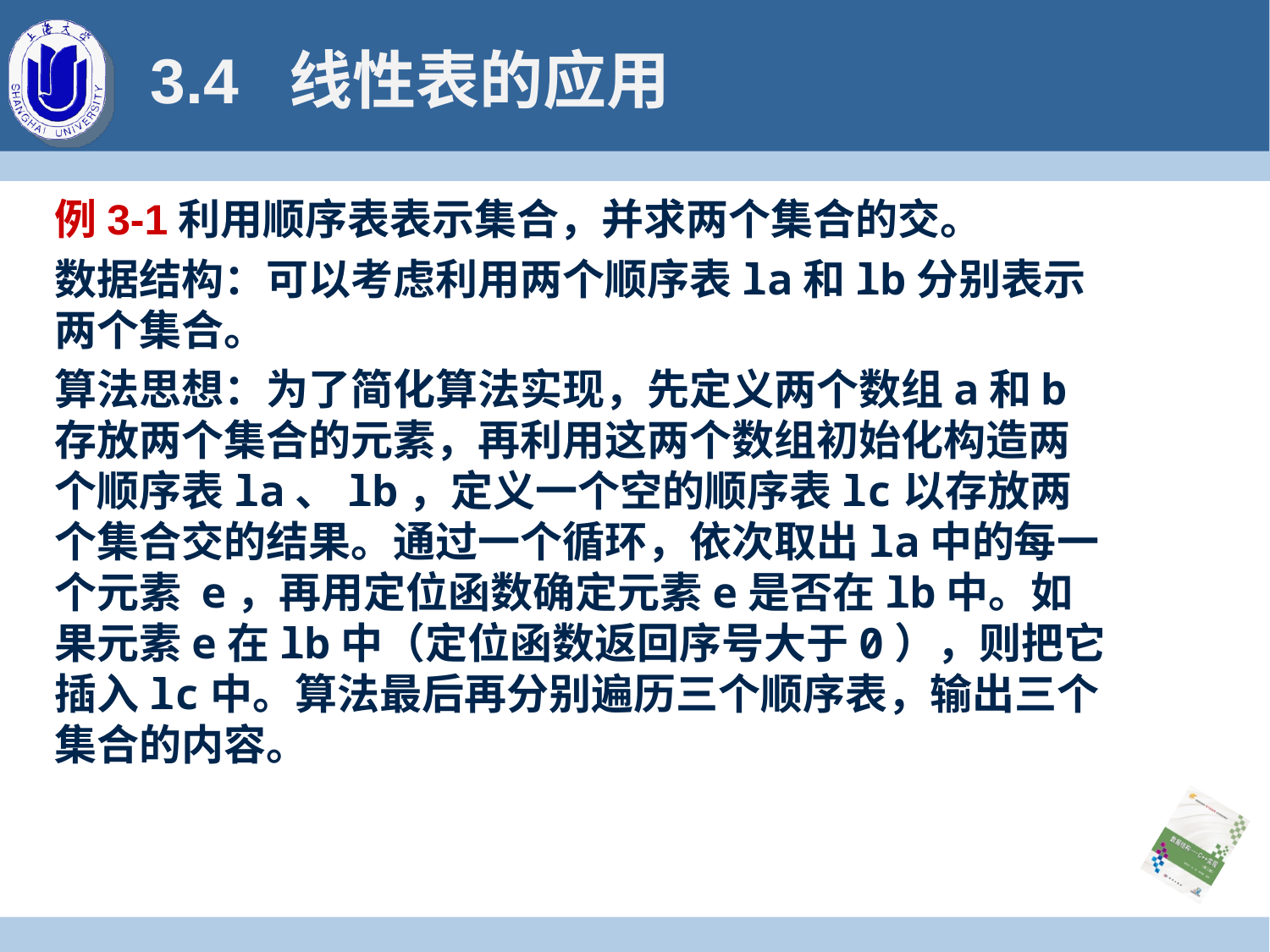

# 3.4  线性表的应用
例3-1利用顺序表表示集合，并求两个集合的交。
数据结构：可以考虑利用两个顺序表la和lb分别表示两个集合。
算法思想：为了简化算法实现，先定义两个数组a和b存放两个集合的元素，再利用这两个数组初始化构造两个顺序表la、lb，定义一个空的顺序表lc以存放两个集合交的结果。通过一个循环，依次取出la中的每一个元素 e，再用定位函数确定元素e是否在lb中。如果元素e在lb中（定位函数返回序号大于0），则把它插入lc中。算法最后再分别遍历三个顺序表，输出三个集合的内容。